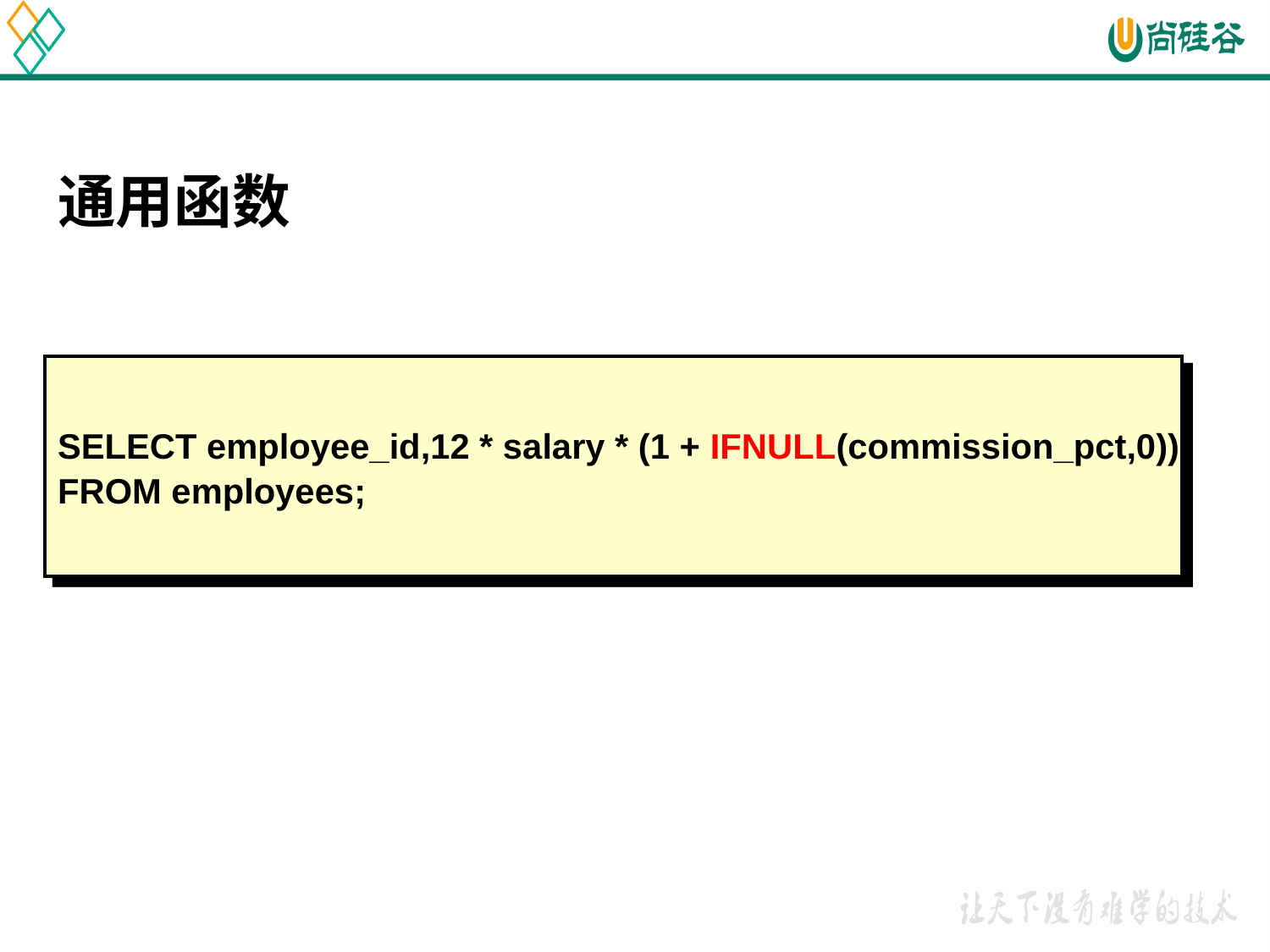

通用函数
SELECT employee_id,12 * salary * (1 + IFNULL(commission_pct,0))
FROM employees;